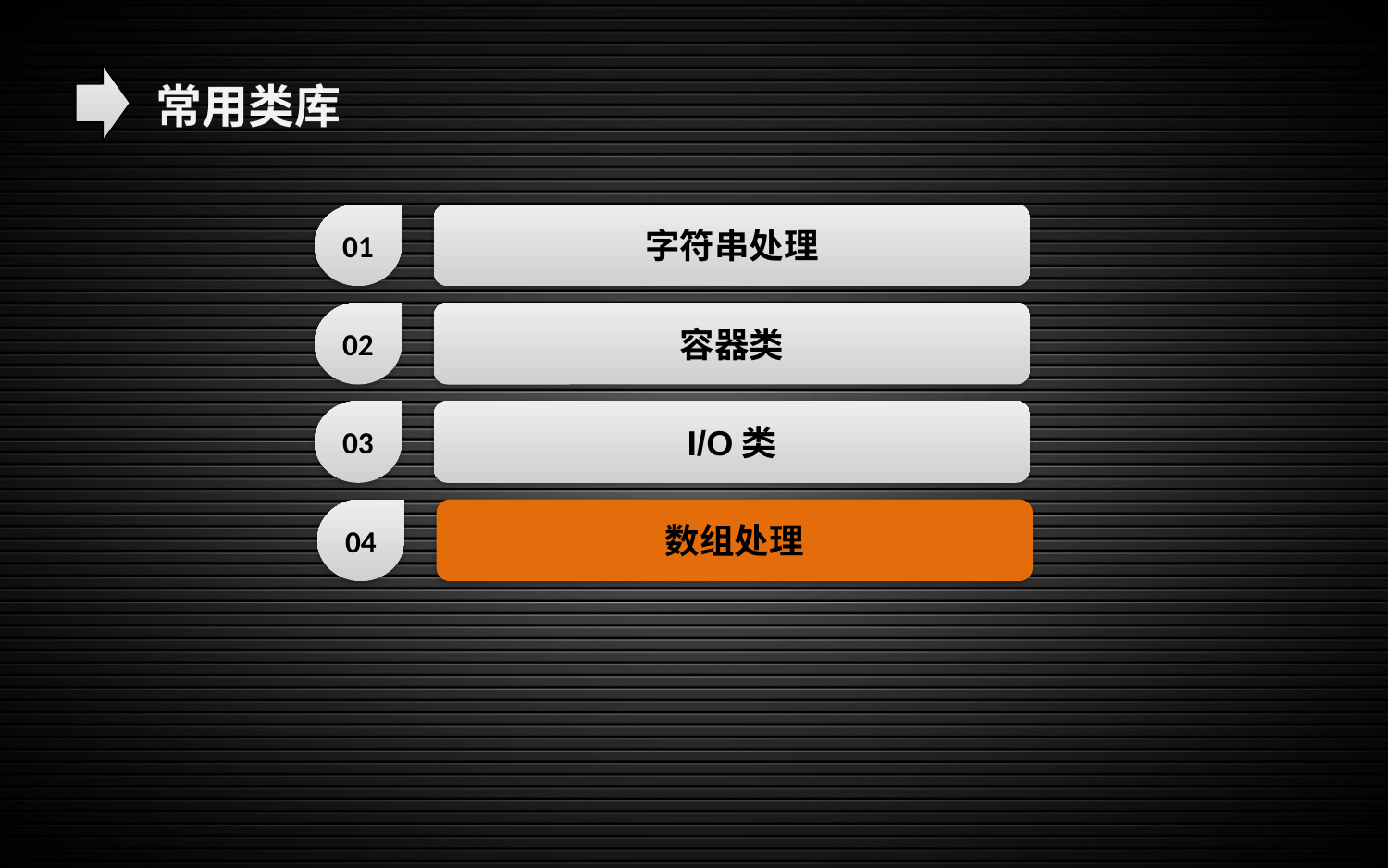

常用类库
01
字符串处理
02
容器类
03
I/O类
04
数组处理